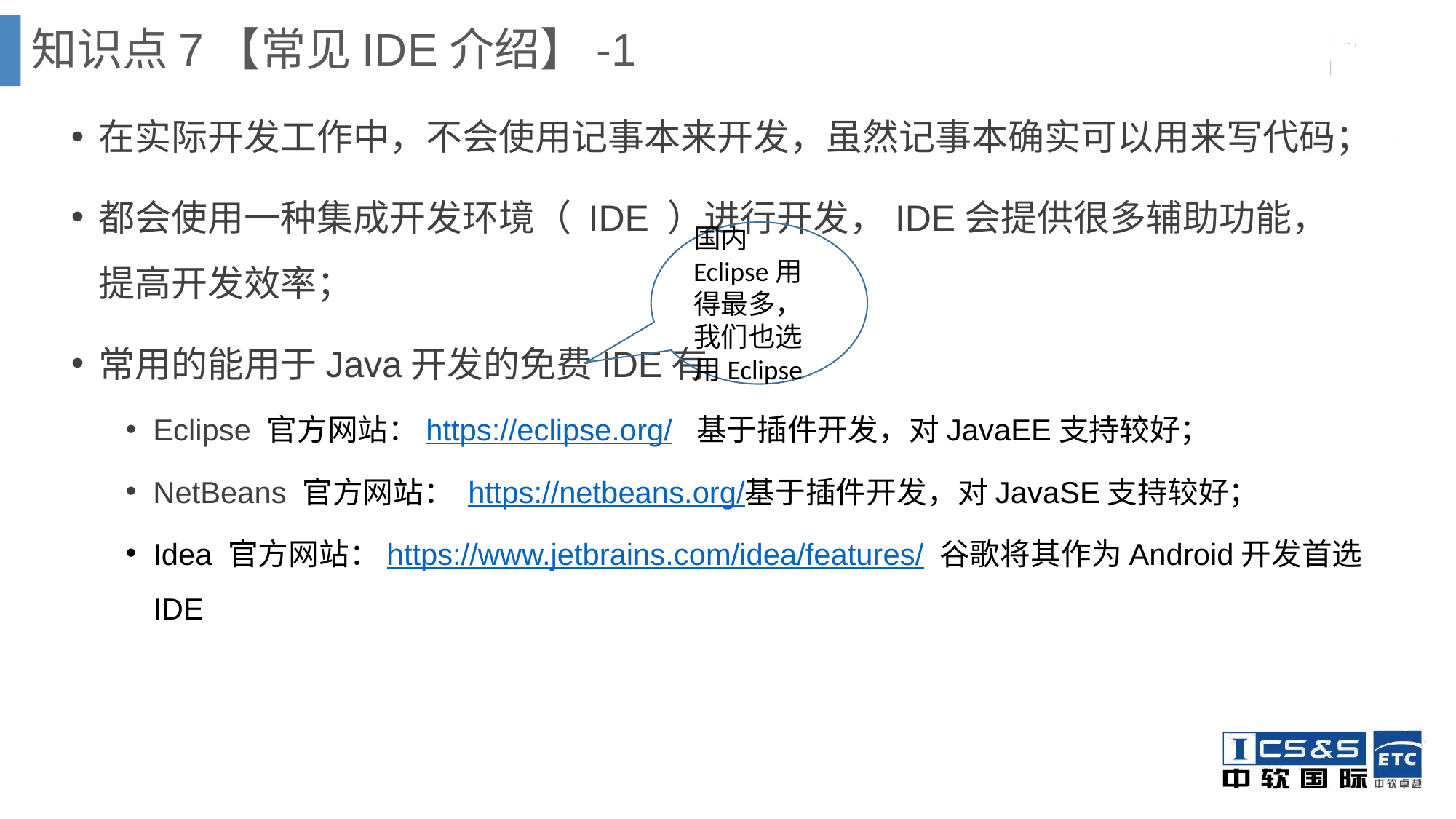

知识点7【常见IDE介绍】-1
在实际开发工作中，不会使用记事本来开发，虽然记事本确实可以用来写代码；
都会使用一种集成开发环境（ IDE ）进行开发，IDE会提供很多辅助功能，提高开发效率；
常用的能用于Java开发的免费IDE有
Eclipse 官方网站：https://eclipse.org/  基于插件开发，对JavaEE支持较好；
NetBeans 官方网站： https://netbeans.org/基于插件开发，对JavaSE支持较好；
Idea 官方网站：https://www.jetbrains.com/idea/features/ 谷歌将其作为Android开发首选IDE
国内Eclipse用得最多，我们也选用Eclipse